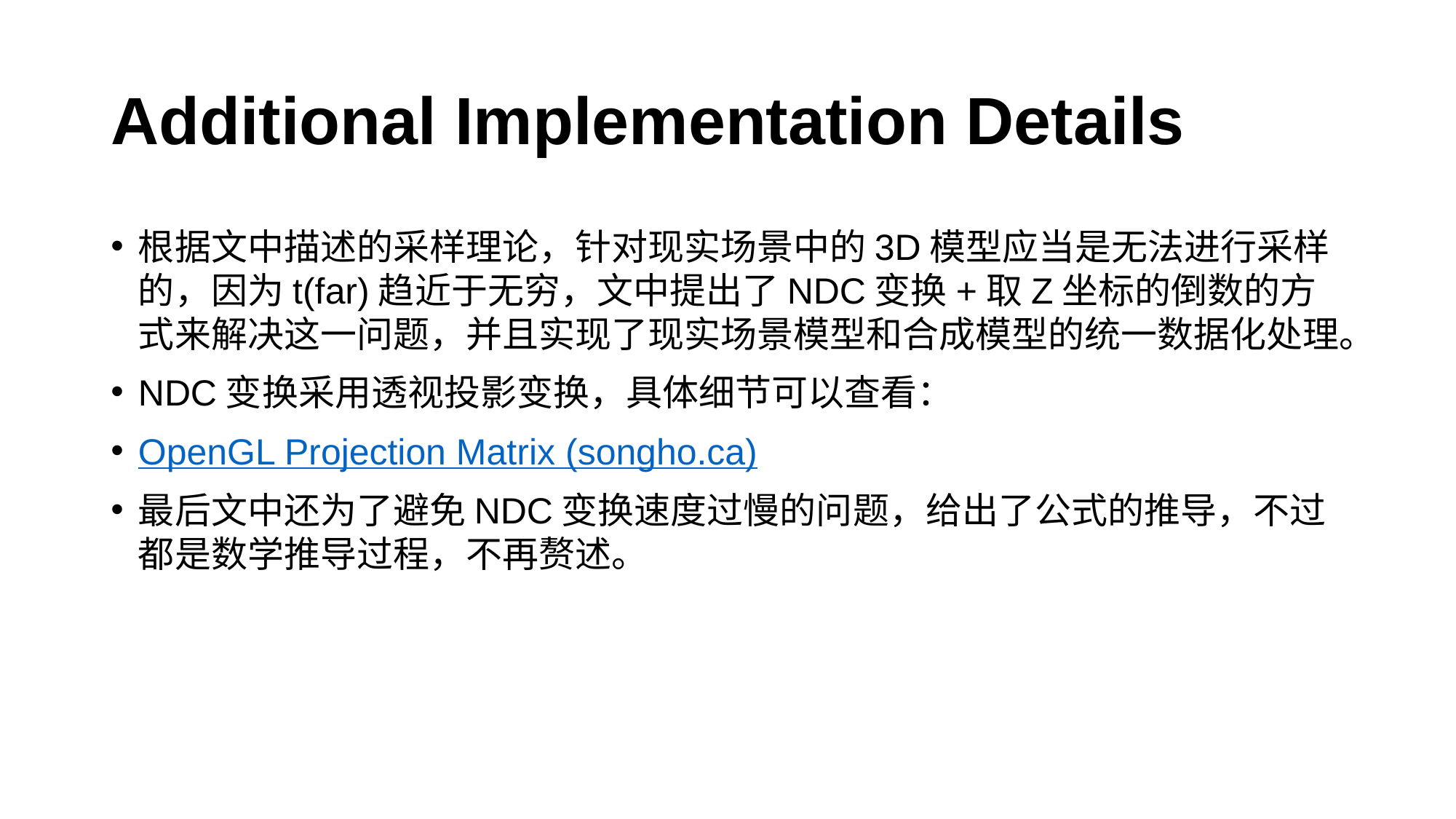

# Additional Implementation Details
根据文中描述的采样理论，针对现实场景中的3D模型应当是无法进行采样的，因为t(far)趋近于无穷，文中提出了NDC变换+取Z坐标的倒数的方式来解决这一问题，并且实现了现实场景模型和合成模型的统一数据化处理。
NDC变换采用透视投影变换，具体细节可以查看：
OpenGL Projection Matrix (songho.ca)
最后文中还为了避免NDC变换速度过慢的问题，给出了公式的推导，不过都是数学推导过程，不再赘述。